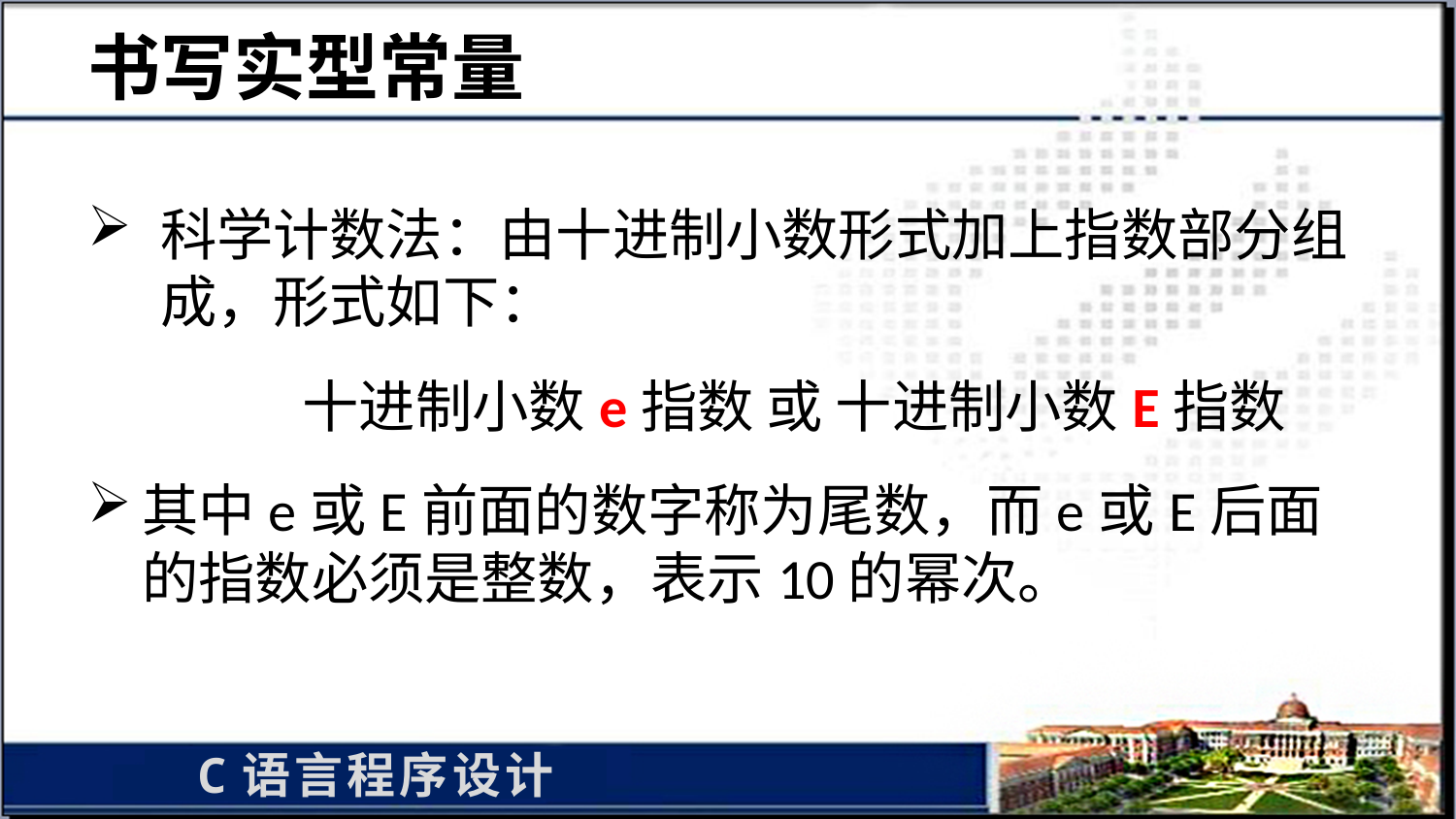

# 书写实型常量
科学计数法：由十进制小数形式加上指数部分组成，形式如下：
                十进制小数e指数 或 十进制小数E指数
其中e或E前面的数字称为尾数，而e或E后面的指数必须是整数，表示10的幂次。